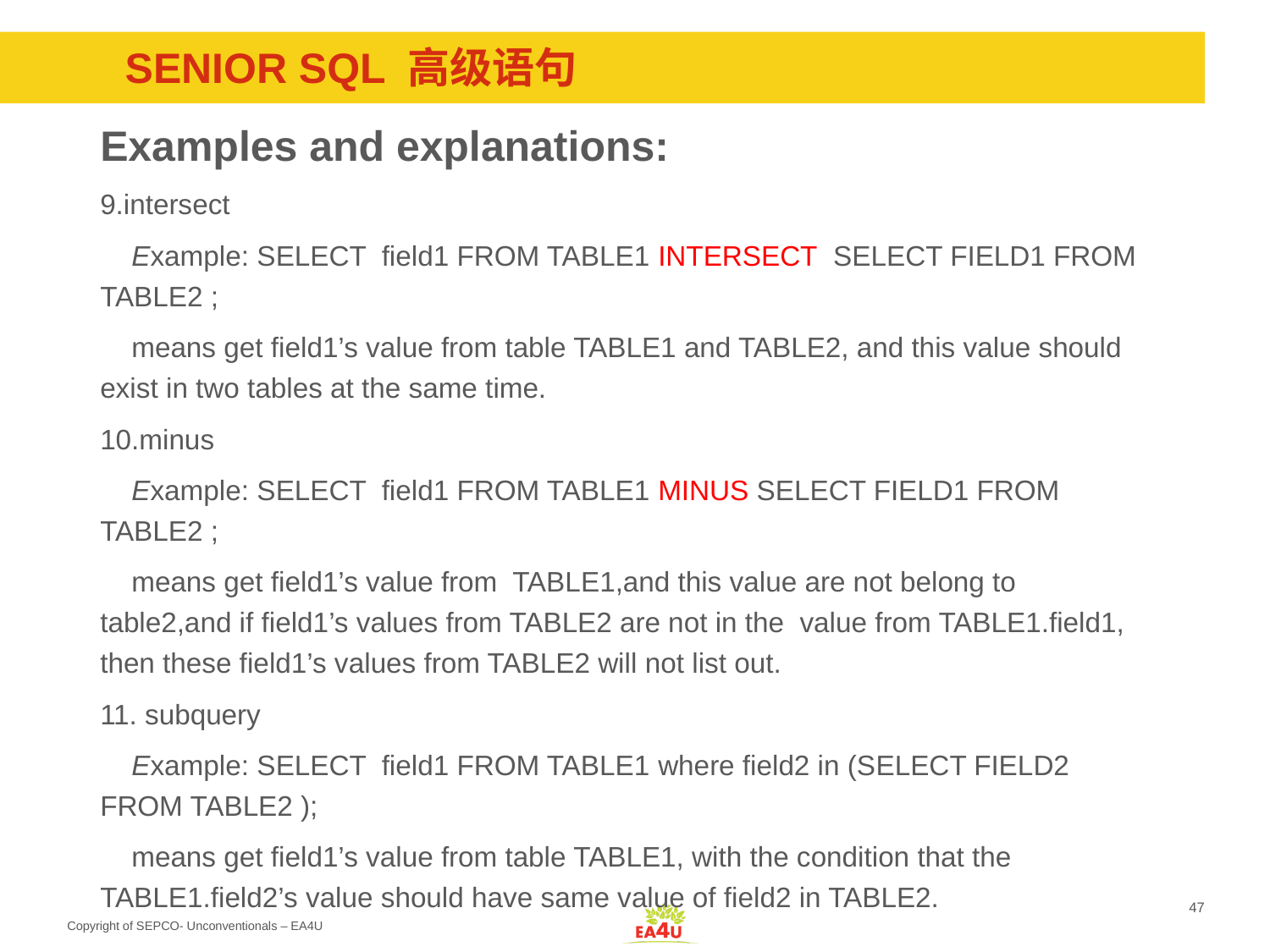

# SENIOR SQL 高级语句
Examples and explanations:
9.intersect
    Example: SELECT  field1 FROM TABLE1 INTERSECT  SELECT FIELD1 FROM TABLE2 ;
    means get field1’s value from table TABLE1 and TABLE2, and this value should exist in two tables at the same time.
10.minus
    Example: SELECT  field1 FROM TABLE1 MINUS SELECT FIELD1 FROM TABLE2 ;
    means get field1’s value from  TABLE1,and this value are not belong to table2,and if field1’s values from TABLE2 are not in the  value from TABLE1.field1, then these field1’s values from TABLE2 will not list out.
11. subquery
    Example: SELECT  field1 FROM TABLE1 where field2 in (SELECT FIELD2 FROM TABLE2 );
    means get field1’s value from table TABLE1, with the condition that the TABLE1.field2’s value should have same value of field2 in TABLE2.

47